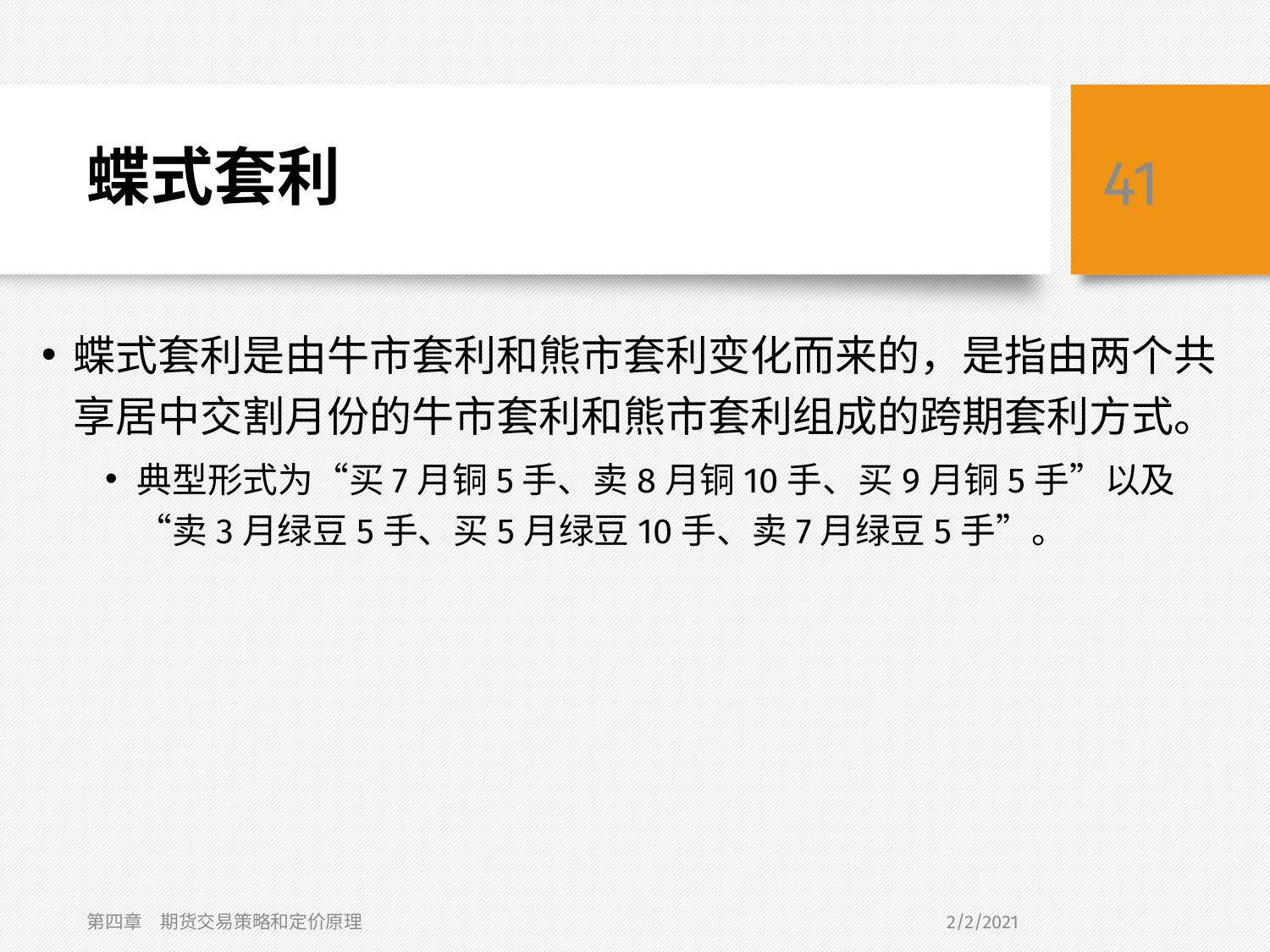

# 蝶式套利
41
蝶式套利是由牛市套利和熊市套利变化而来的，是指由两个共享居中交割月份的牛市套利和熊市套利组成的跨期套利方式。
典型形式为“买7月铜5手、卖8月铜10手、买9月铜5手”以及“卖3月绿豆5手、买5月绿豆10手、卖7月绿豆5手”。
2/2/2021
第四章　期货交易策略和定价原理